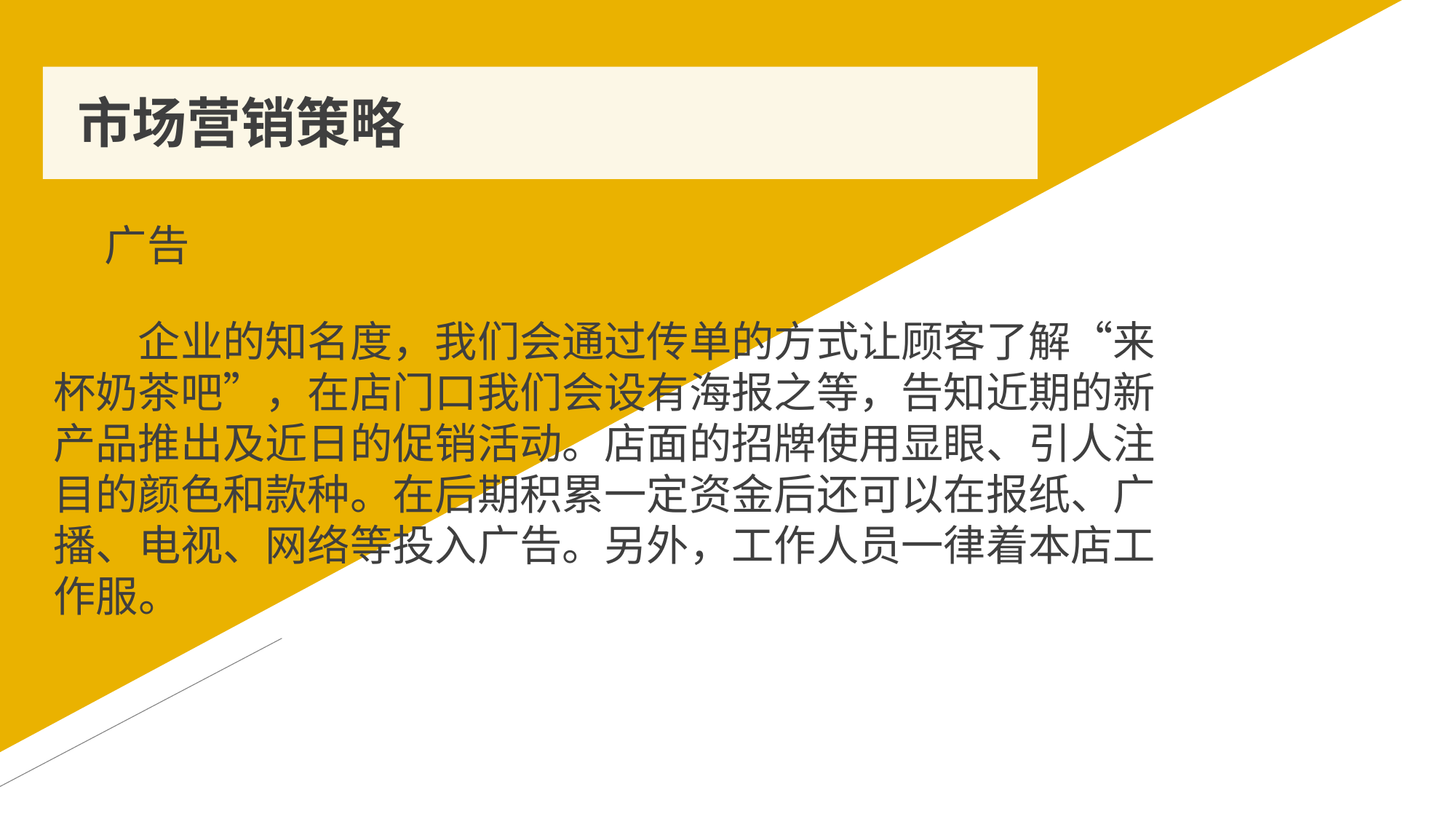

# 市场营销策略
广告
　　企业的知名度，我们会通过传单的方式让顾客了解“来杯奶茶吧”，在店门口我们会设有海报之等，告知近期的新产品推出及近日的促销活动。店面的招牌使用显眼、引人注目的颜色和款种。在后期积累一定资金后还可以在报纸、广播、电视、网络等投入广告。另外，工作人员一律着本店工作服。